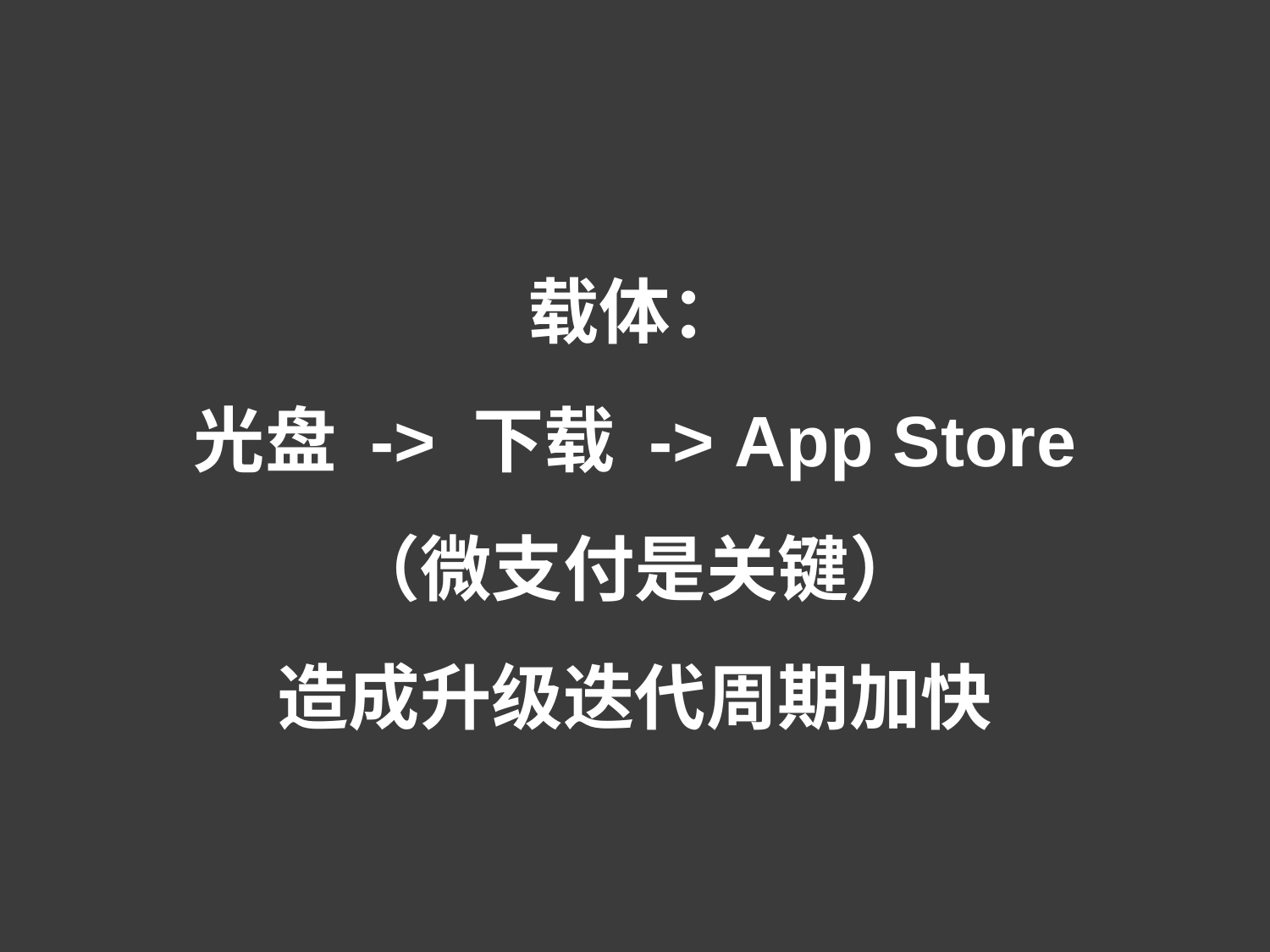

载体：
光盘 -> 下载 -> App Store
（微支付是关键）
造成升级迭代周期加快